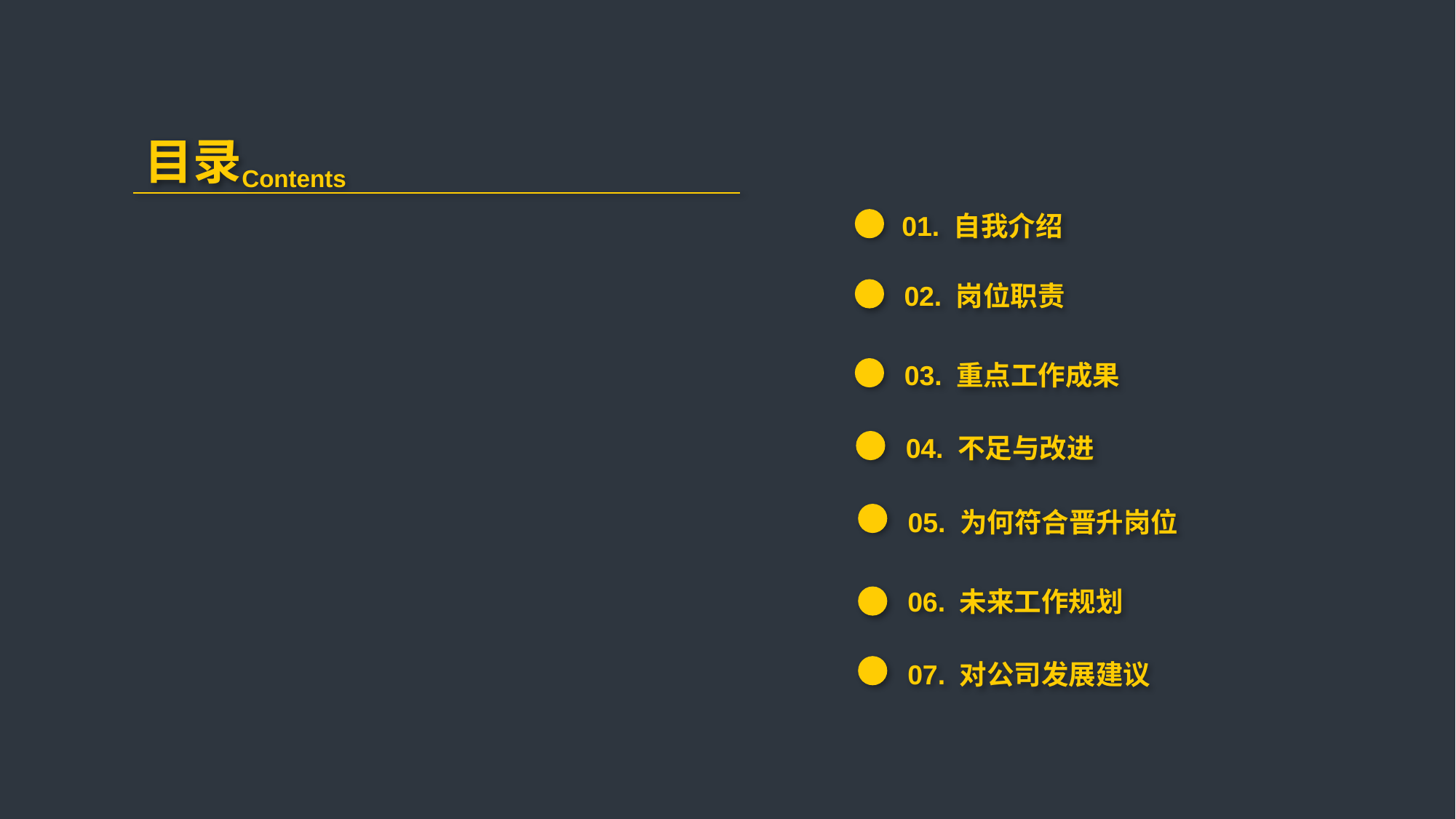

目录
Contents
01. 自我介绍

02. 岗位职责

03. 重点工作成果

04. 不足与改进

05. 为何符合晋升岗位

06. 未来工作规划

07. 对公司发展建议